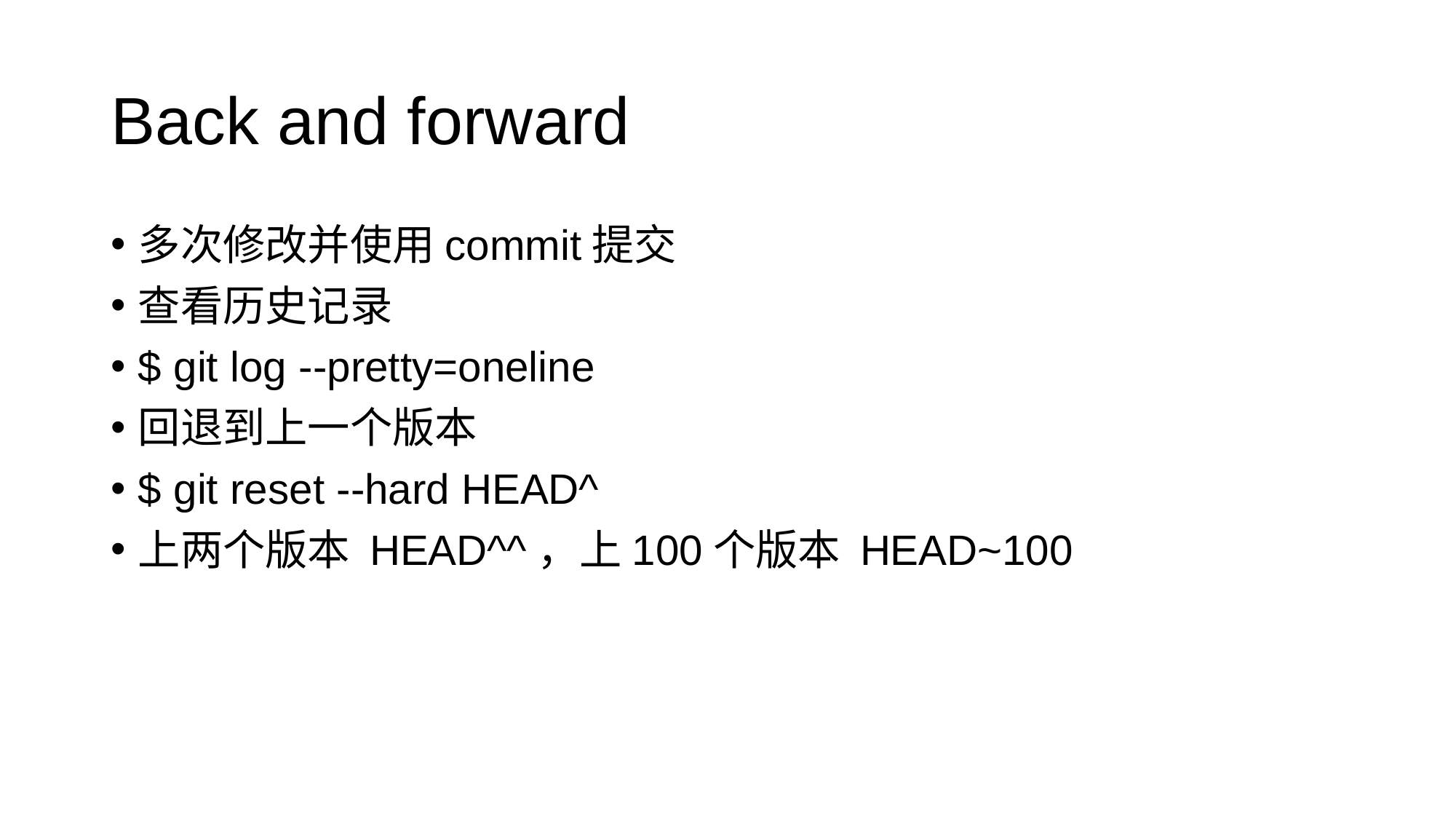

# Back and forward
多次修改并使用commit提交
查看历史记录
$ git log --pretty=oneline
回退到上一个版本
$ git reset --hard HEAD^
上两个版本 HEAD^^，上100个版本 HEAD~100